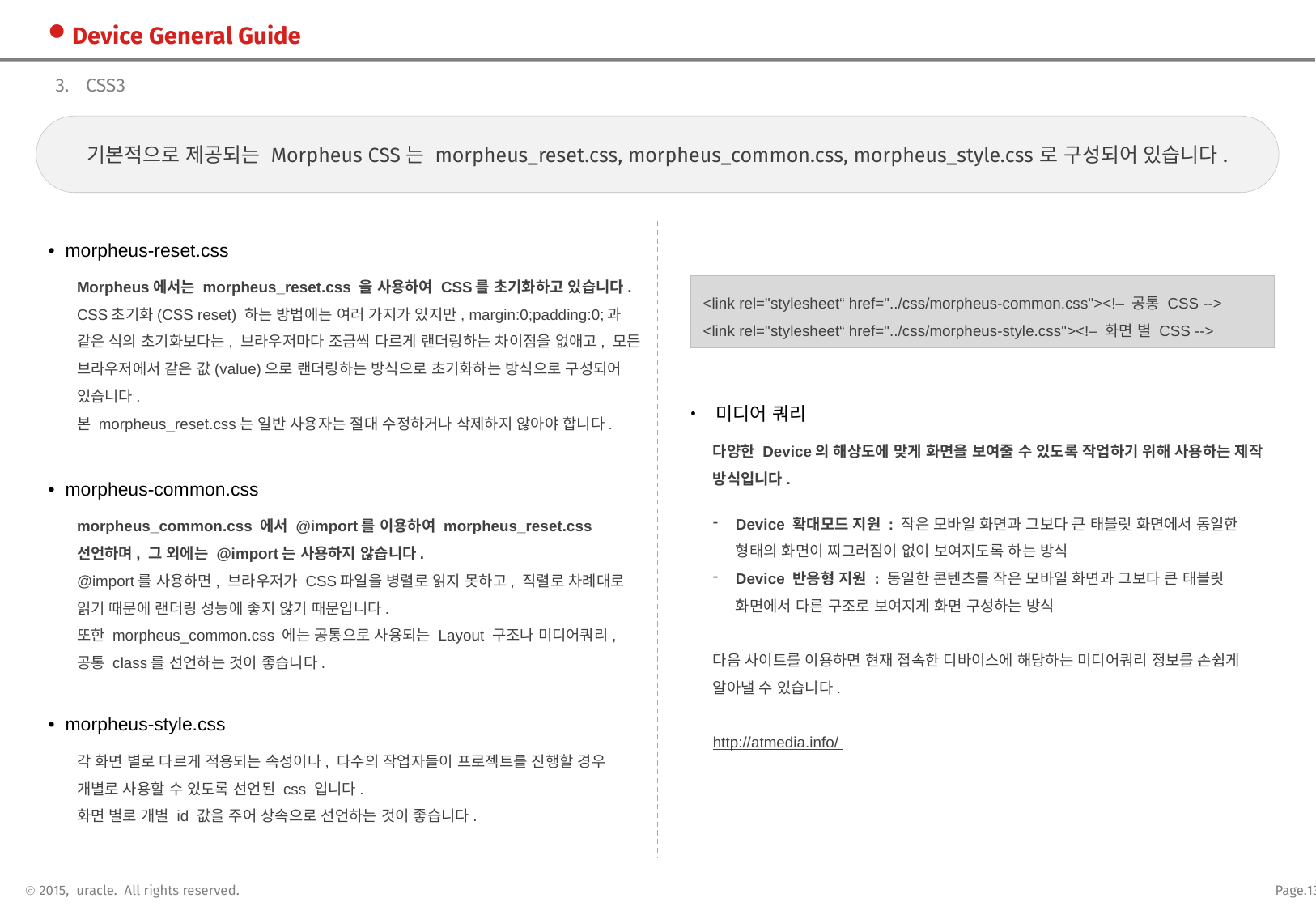

# Device General Guide
CSS3
기본적으로 제공되는 Morpheus CSS는 morpheus_reset.css, morpheus_common.css, morpheus_style.css로 구성되어 있습니다.
•  morpheus-reset.css
Morpheus에서는 morpheus_reset.css 을 사용하여 CSS를 초기화하고 있습니다.
CSS초기화(CSS reset) 하는 방법에는 여러 가지가 있지만, margin:0;padding:0;과 같은 식의 초기화보다는, 브라우저마다 조금씩 다르게 랜더링하는 차이점을 없애고, 모든 브라우저에서 같은 값(value)으로 랜더링하는 방식으로 초기화하는 방식으로 구성되어 있습니다.
본 morpheus_reset.css는 일반 사용자는 절대 수정하거나 삭제하지 않아야 합니다.
<link rel="stylesheet“ href="../css/morpheus-common.css"><!– 공통 CSS -->
<link rel="stylesheet“ href="../css/morpheus-style.css"><!– 화면 별 CSS -->
•  미디어 쿼리
다양한 Device의 해상도에 맞게 화면을 보여줄 수 있도록 작업하기 위해 사용하는 제작 방식입니다.
Device 확대모드 지원 : 작은 모바일 화면과 그보다 큰 태블릿 화면에서 동일한 형태의 화면이 찌그러짐이 없이 보여지도록 하는 방식
Device 반응형 지원 : 동일한 콘텐츠를 작은 모바일 화면과 그보다 큰 태블릿 화면에서 다른 구조로 보여지게 화면 구성하는 방식

다음 사이트를 이용하면 현재 접속한 디바이스에 해당하는 미디어쿼리 정보를 손쉽게 알아낼 수 있습니다.
http://atmedia.info/
•  morpheus-common.css
morpheus_common.css 에서 @import를 이용하여 morpheus_reset.css  선언하며, 그 외에는 @import는 사용하지 않습니다.
@import를 사용하면, 브라우저가 CSS파일을 병렬로 읽지 못하고, 직렬로 차례대로 읽기 때문에 랜더링 성능에 좋지 않기 때문입니다.
또한 morpheus_common.css 에는 공통으로 사용되는 Layout 구조나 미디어쿼리, 공통 class를 선언하는 것이 좋습니다.
•  morpheus-style.css
각 화면 별로 다르게 적용되는 속성이나, 다수의 작업자들이 프로젝트를 진행할 경우 개별로 사용할 수 있도록 선언된 css 입니다.
화면 별로 개별 id 값을 주어 상속으로 선언하는 것이 좋습니다.